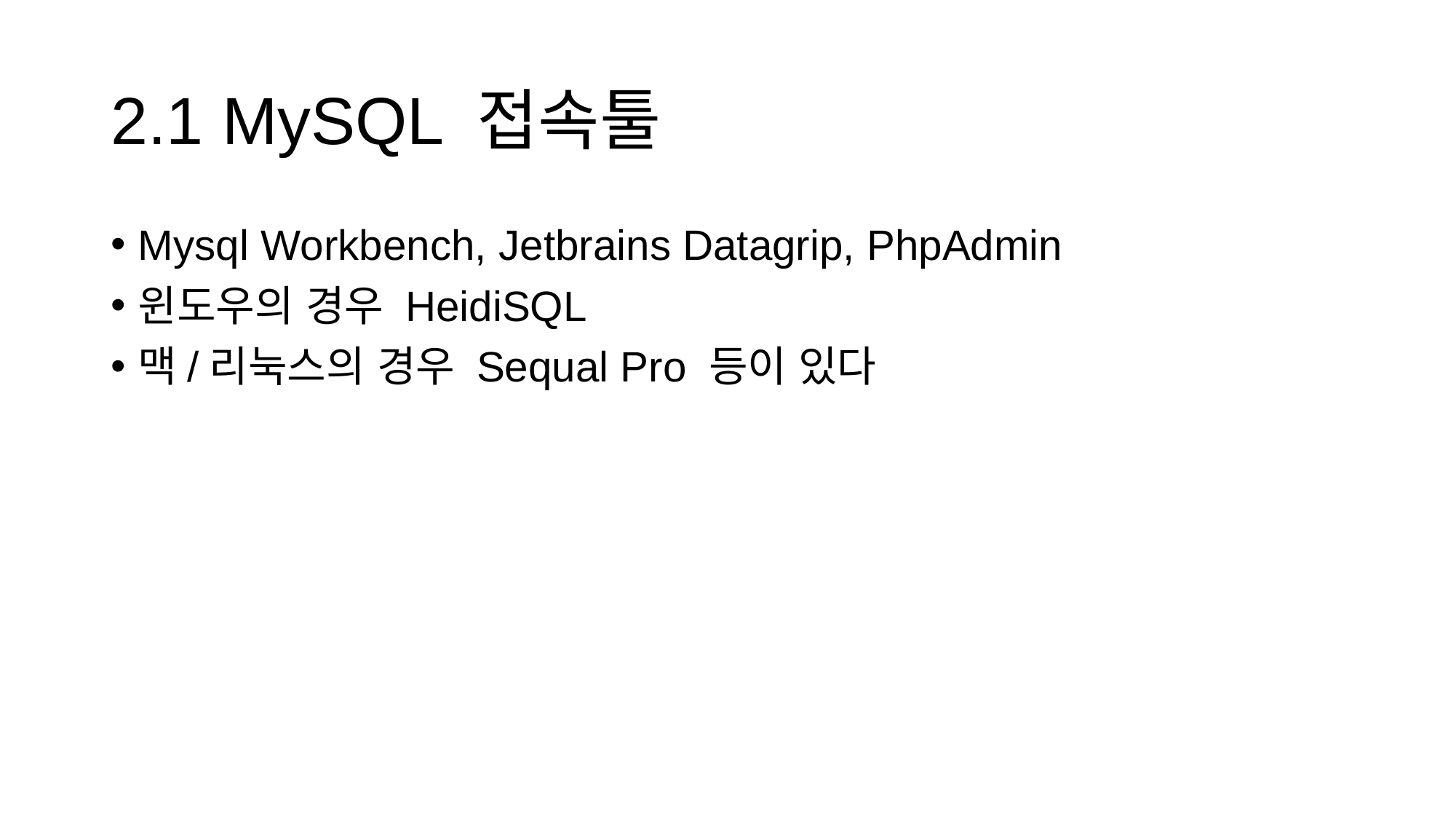

# 2.1 MySQL 접속툴
Mysql Workbench, Jetbrains Datagrip, PhpAdmin
윈도우의 경우 HeidiSQL
맥/리눅스의 경우 Sequal Pro 등이 있다